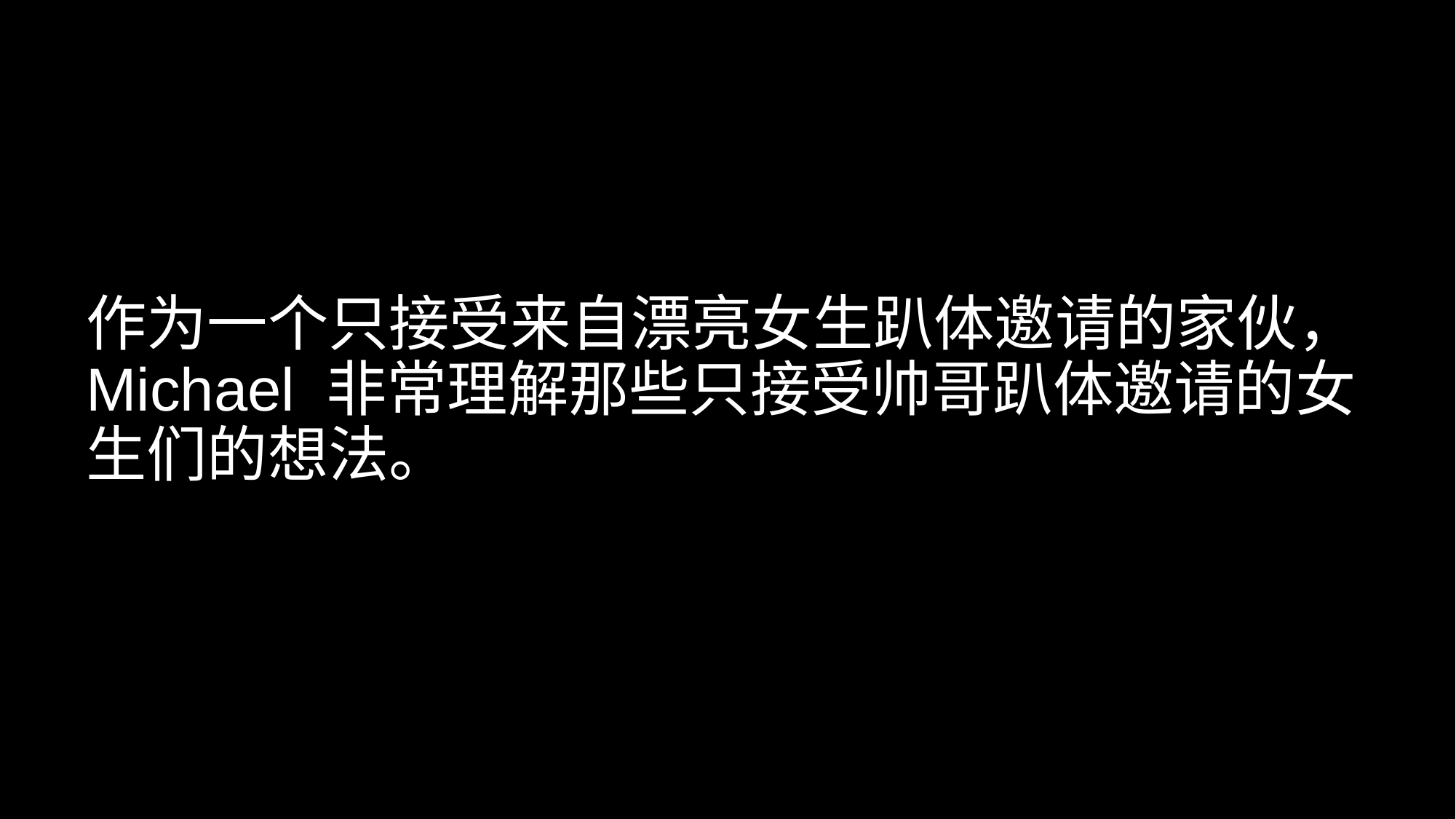

作为一个只接受来自漂亮女生趴体邀请的家伙，Michael 非常理解那些只接受帅哥趴体邀请的女生们的想法。